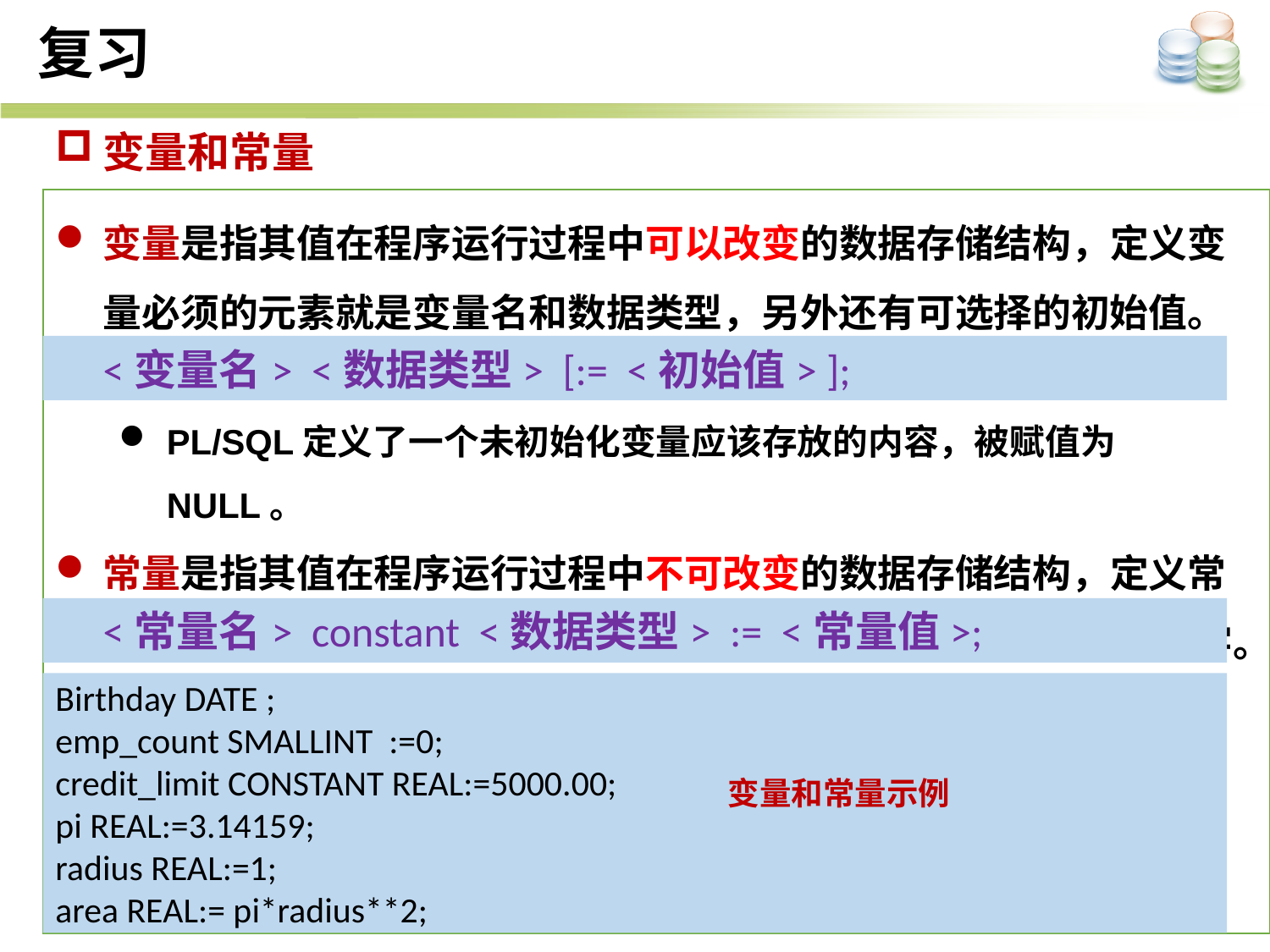

复习
变量和常量
变量是指其值在程序运行过程中可以改变的数据存储结构，定义变量必须的元素就是变量名和数据类型，另外还有可选择的初始值。

PL/SQL定义了一个未初始化变量应该存放的内容，被赋值为NULL。
常量是指其值在程序运行过程中不可改变的数据存储结构，定义常量必须的元素包括常量名、数据类型、常量值和 constant 关键字。
     <变量名>  <数据类型>  [:=  <初始值> ];
     <常量名>  constant  <数据类型>  :=  <常量值>;
Birthday DATE ;
emp_count SMALLINT  :=0;
credit_limit CONSTANT REAL:=5000.00;
pi REAL:=3.14159;
radius REAL:=1;
area REAL:= pi*radius**2;
变量和常量示例
6